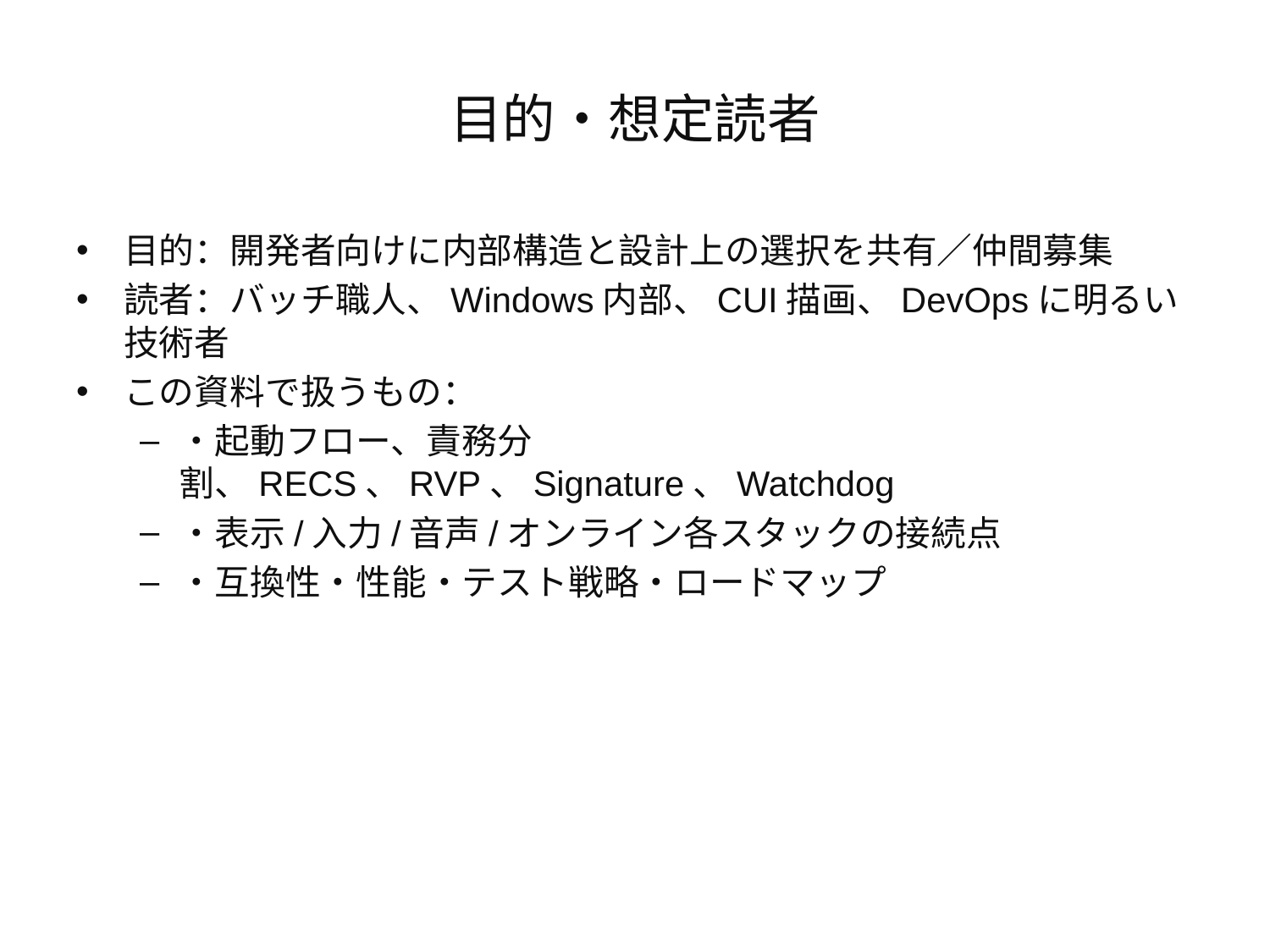

# 目的・想定読者
目的：開発者向けに内部構造と設計上の選択を共有／仲間募集
読者：バッチ職人、Windows内部、CUI描画、DevOpsに明るい技術者
この資料で扱うもの：
・起動フロー、責務分割、RECS、RVP、Signature、Watchdog
・表示/入力/音声/オンライン各スタックの接続点
・互換性・性能・テスト戦略・ロードマップ